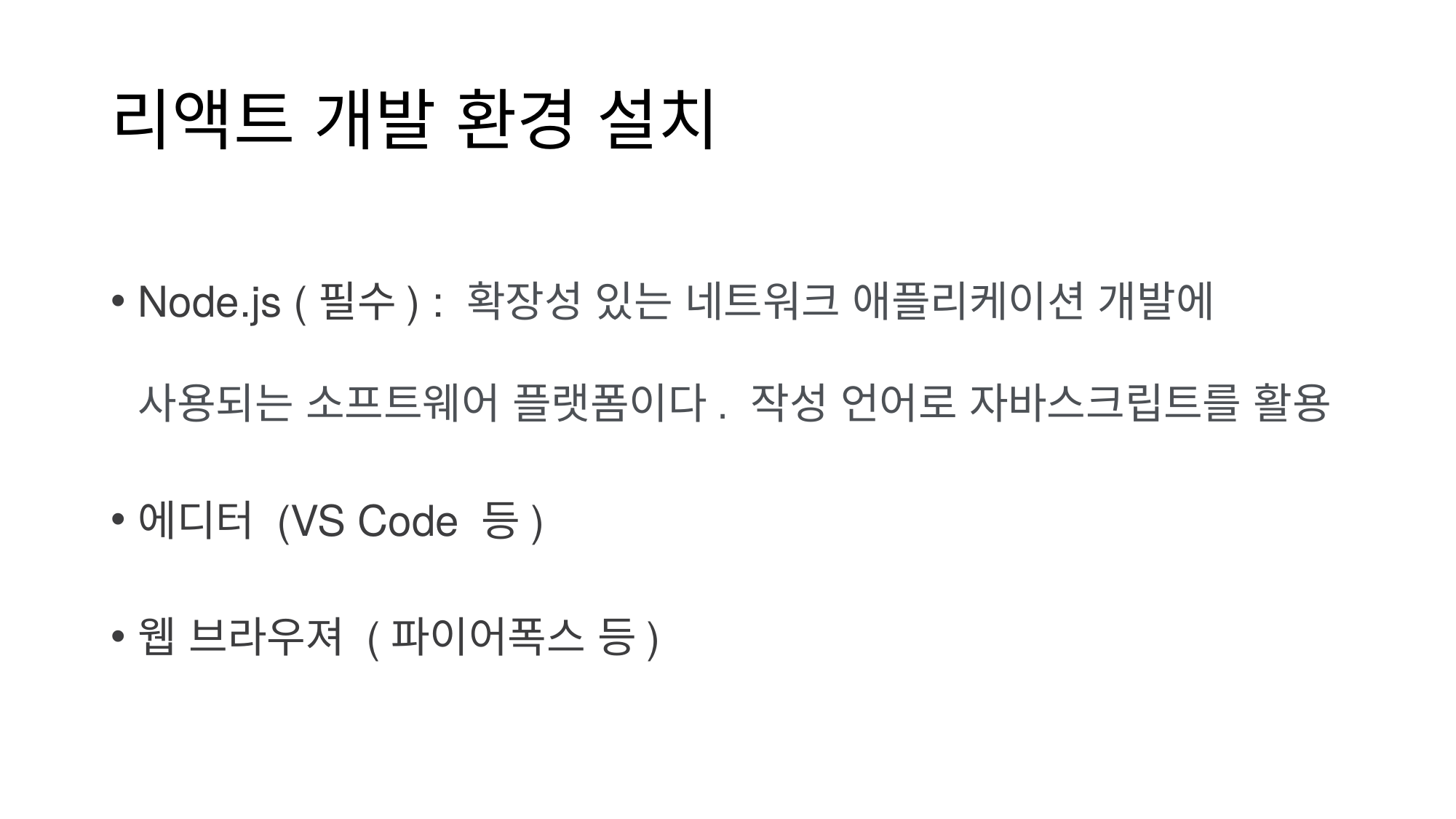

# 리액트 개발 환경 설치
Node.js (필수) : 확장성 있는 네트워크 애플리케이션 개발에 사용되는 소프트웨어 플랫폼이다. 작성 언어로 자바스크립트를 활용
에디터 (VS Code 등)
웹 브라우져 (파이어폭스 등)